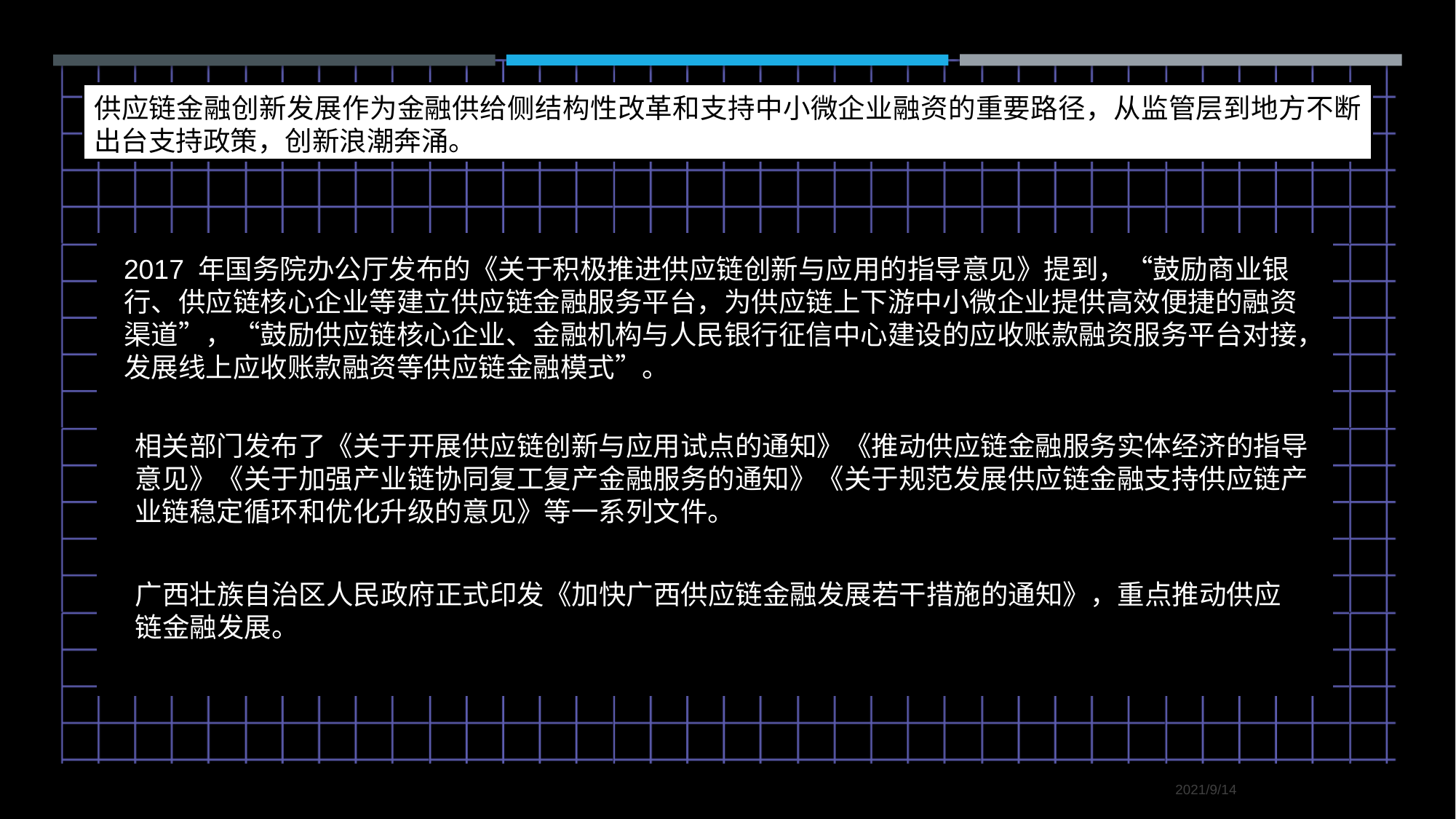

供应链金融创新发展作为金融供给侧结构性改革和支持中小微企业融资的重要路径，从监管层到地方不断出台支持政策，创新浪潮奔涌。

2017 年国务院办公厅发布的《关于积极推进供应链创新与应用的指导意见》提到，“鼓励商业银行、供应链核心企业等建立供应链金融服务平台，为供应链上下游中小微企业提供高效便捷的融资渠道”，“鼓励供应链核心企业、金融机构与人民银行征信中心建设的应收账款融资服务平台对接，发展线上应收账款融资等供应链金融模式”。
相关部门发布了《关于开展供应链创新与应用试点的通知》《推动供应链金融服务实体经济的指导意见》《关于加强产业链协同复工复产金融服务的通知》《关于规范发展供应链金融支持供应链产业链稳定循环和优化升级的意见》等一系列文件。
广西壮族自治区人民政府正式印发《加快广西供应链金融发展若干措施的通知》，重点推动供应链金融发展。
2021/9/14